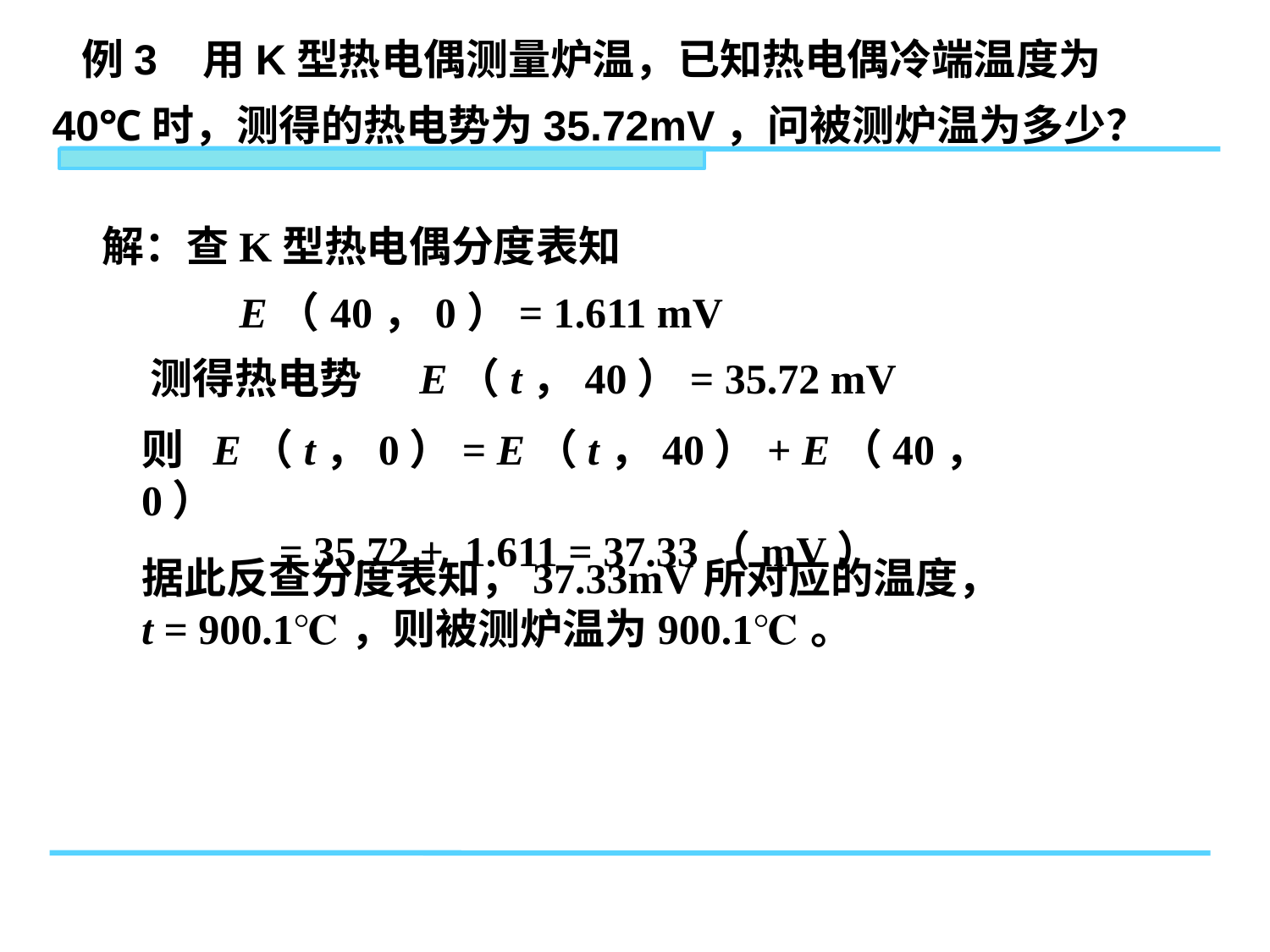

例3   用K型热电偶测量炉温，已知热电偶冷端温度为40℃时，测得的热电势为35.72mV，问被测炉温为多少？
解：查K型热电偶分度表知
             E（40，0）= 1.611 mV
    测得热电势     E（t，40）= 35.72 mV

则  E（t，0）= E（t，40）+ E（40，0）
             = 35.72 +  1.611 = 37.33（mV）

据此反查分度表知，37.33mV所对应的温度，
t = 900.1℃，则被测炉温为900.1℃。